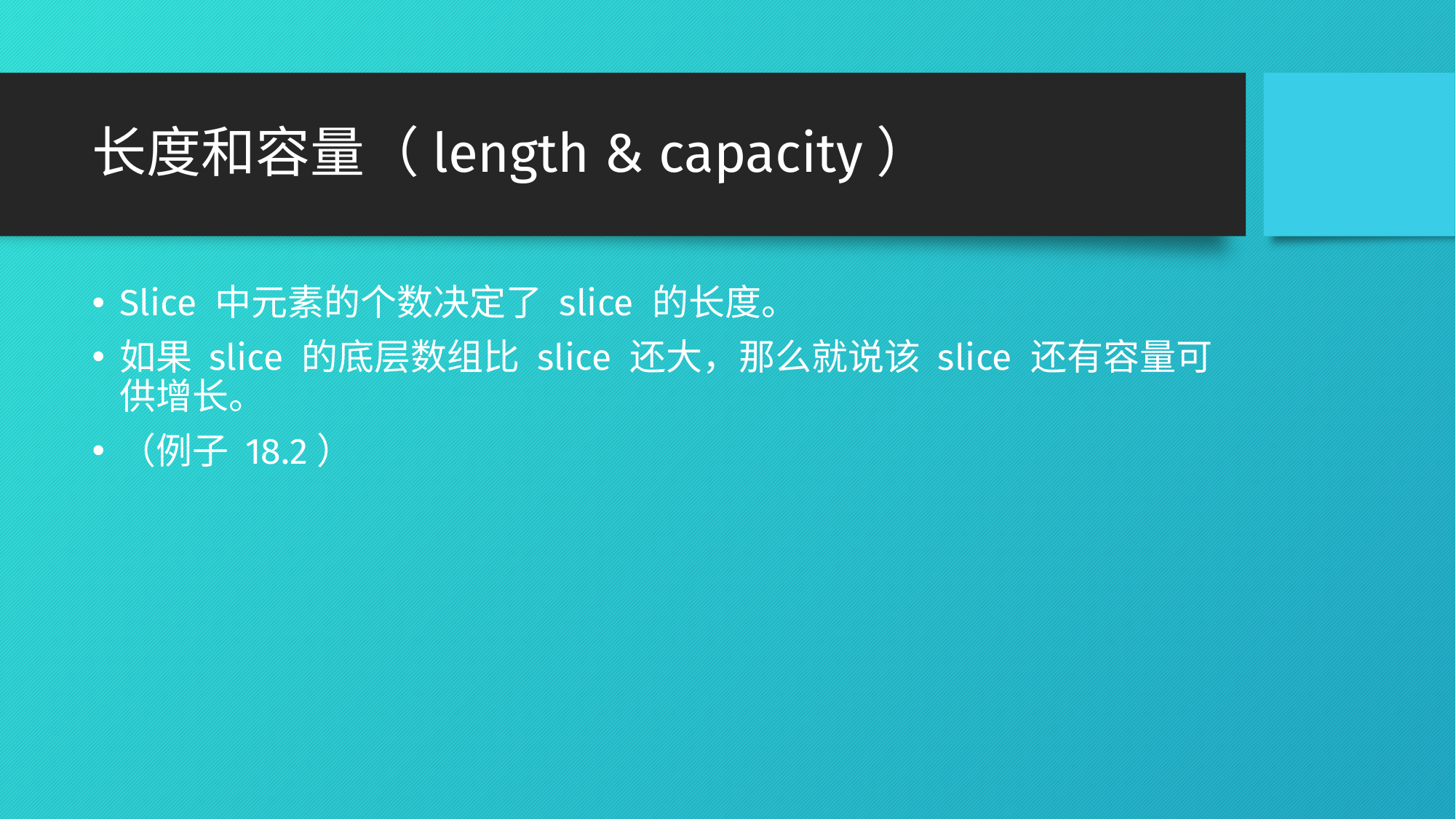

# 长度和容量（length & capacity）
Slice 中元素的个数决定了 slice 的长度。
如果 slice 的底层数组比 slice 还大，那么就说该 slice 还有容量可供增长。
（例子 18.2）